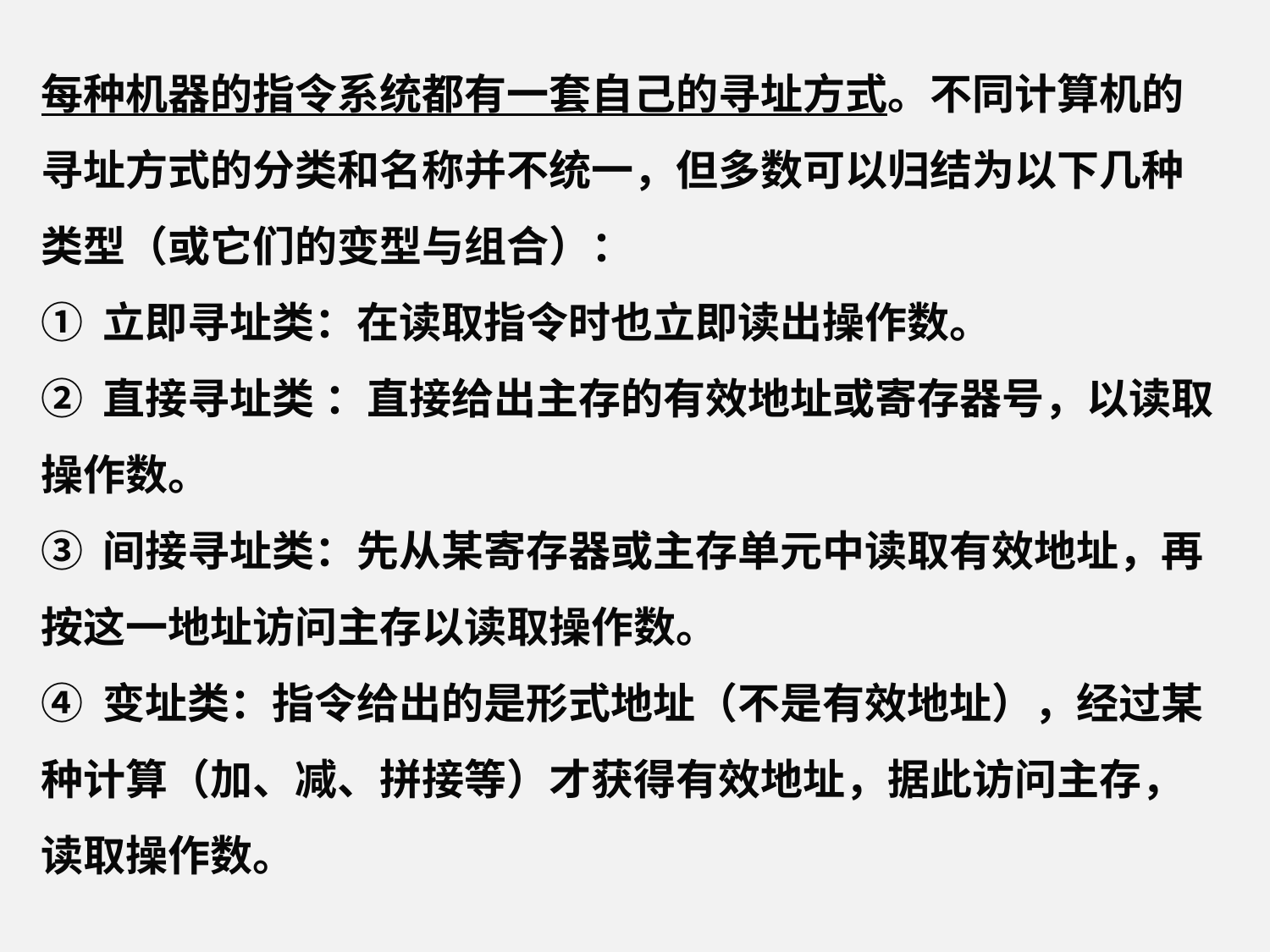

每种机器的指令系统都有一套自己的寻址方式。不同计算机的寻址方式的分类和名称并不统一，但多数可以归结为以下几种类型（或它们的变型与组合）：
① 立即寻址类：在读取指令时也立即读出操作数。
② 直接寻址类 ：直接给出主存的有效地址或寄存器号，以读取操作数。
③ 间接寻址类：先从某寄存器或主存单元中读取有效地址，再按这一地址访问主存以读取操作数。
④ 变址类：指令给出的是形式地址（不是有效地址），经过某种计算（加、减、拼接等）才获得有效地址，据此访问主存，读取操作数。
66